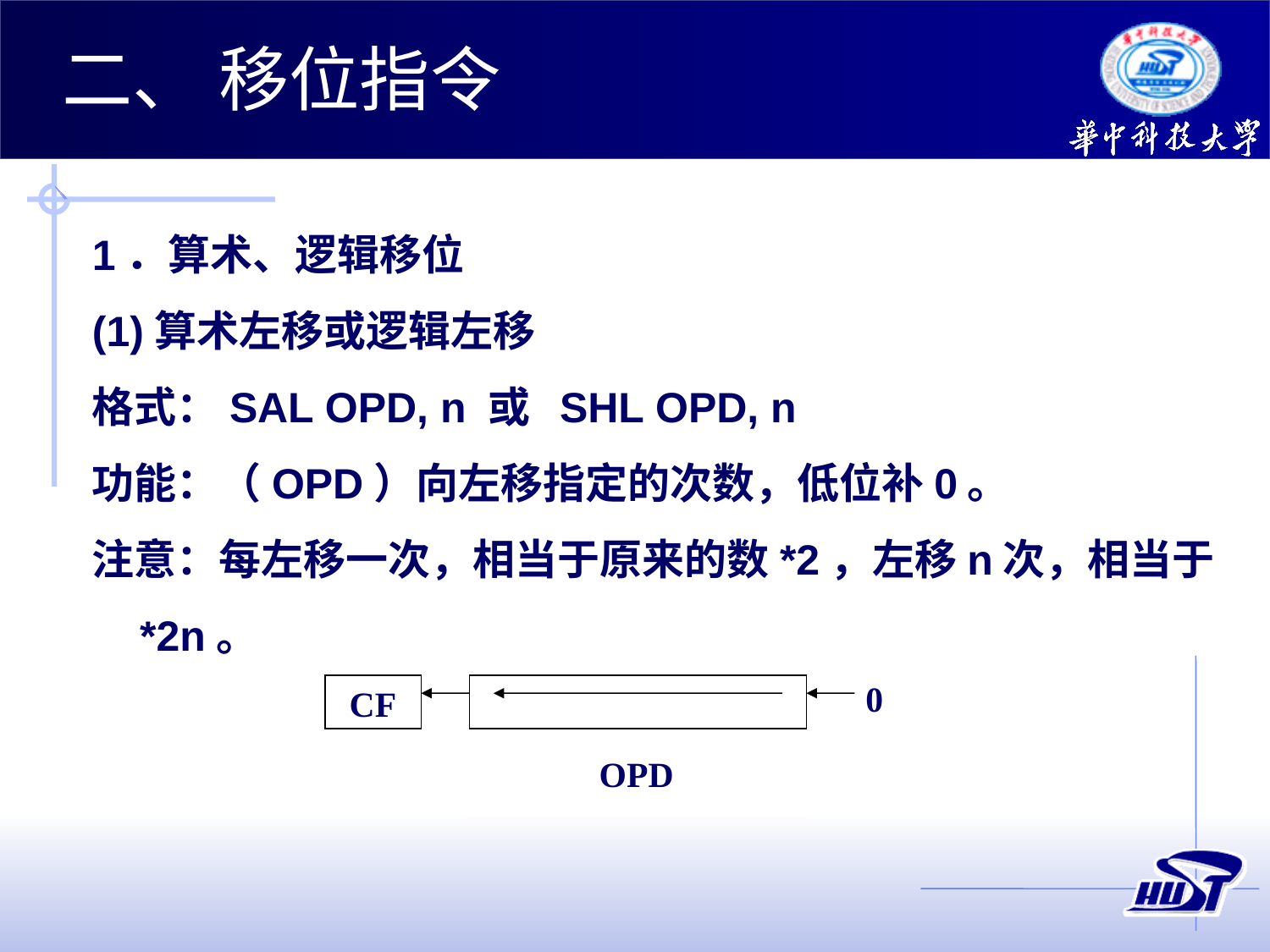

# 二、 移位指令
1．算术、逻辑移位
(1)算术左移或逻辑左移
格式：SAL OPD, n 或  SHL OPD, n
功能：（OPD）向左移指定的次数，低位补0。
注意：每左移一次，相当于原来的数*2，左移n次，相当于*2n。
0

CF

OPD